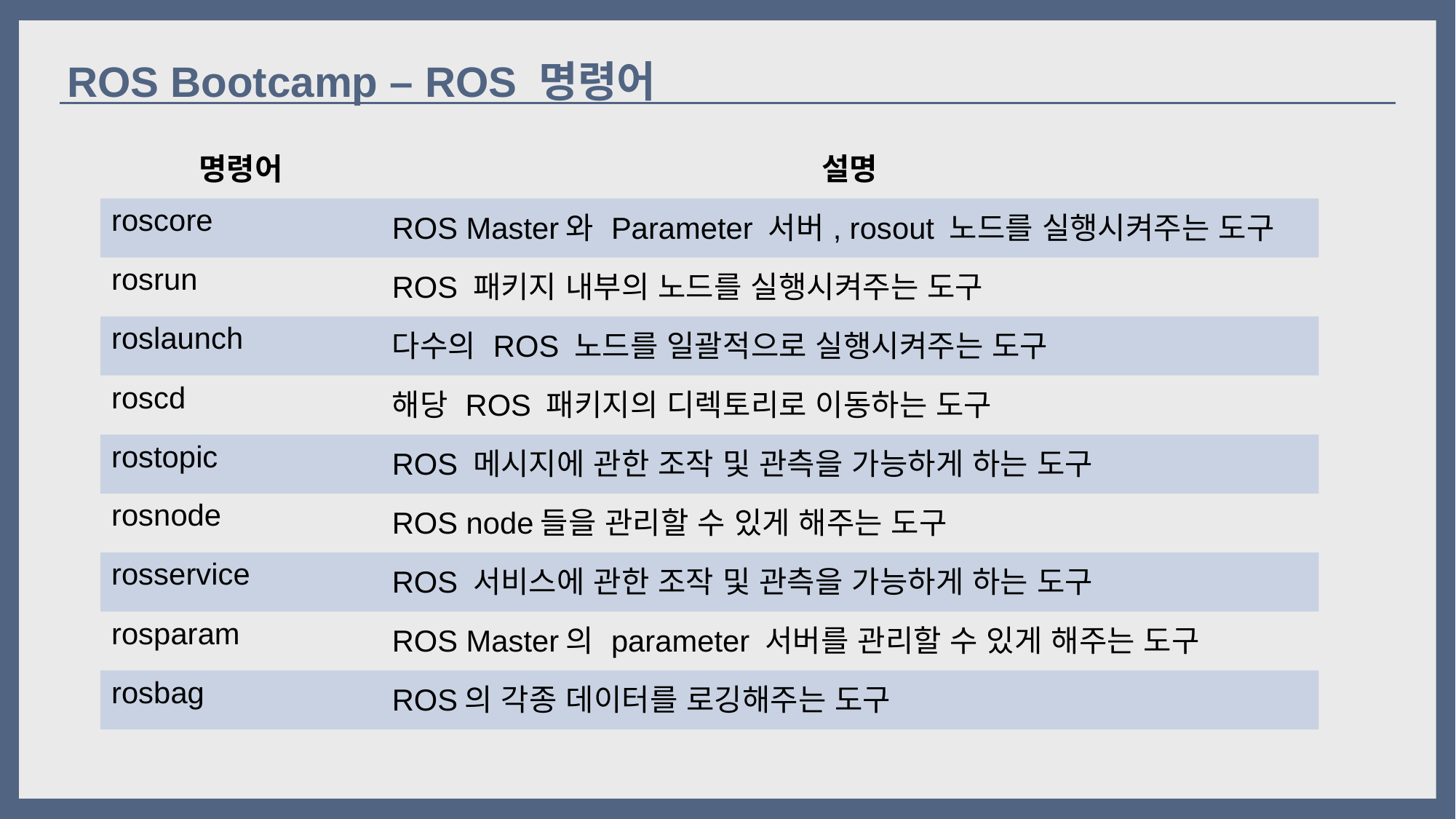

ROS Bootcamp – ROS 명령어
| 명령어 | 설명 |
| --- | --- |
| roscore | ROS Master와 Parameter 서버, rosout 노드를 실행시켜주는 도구 |
| rosrun | ROS 패키지 내부의 노드를 실행시켜주는 도구 |
| roslaunch | 다수의 ROS 노드를 일괄적으로 실행시켜주는 도구 |
| roscd | 해당 ROS 패키지의 디렉토리로 이동하는 도구 |
| rostopic | ROS 메시지에 관한 조작 및 관측을 가능하게 하는 도구 |
| rosnode | ROS node들을 관리할 수 있게 해주는 도구 |
| rosservice | ROS 서비스에 관한 조작 및 관측을 가능하게 하는 도구 |
| rosparam | ROS Master의 parameter 서버를 관리할 수 있게 해주는 도구 |
| rosbag | ROS의 각종 데이터를 로깅해주는 도구 |